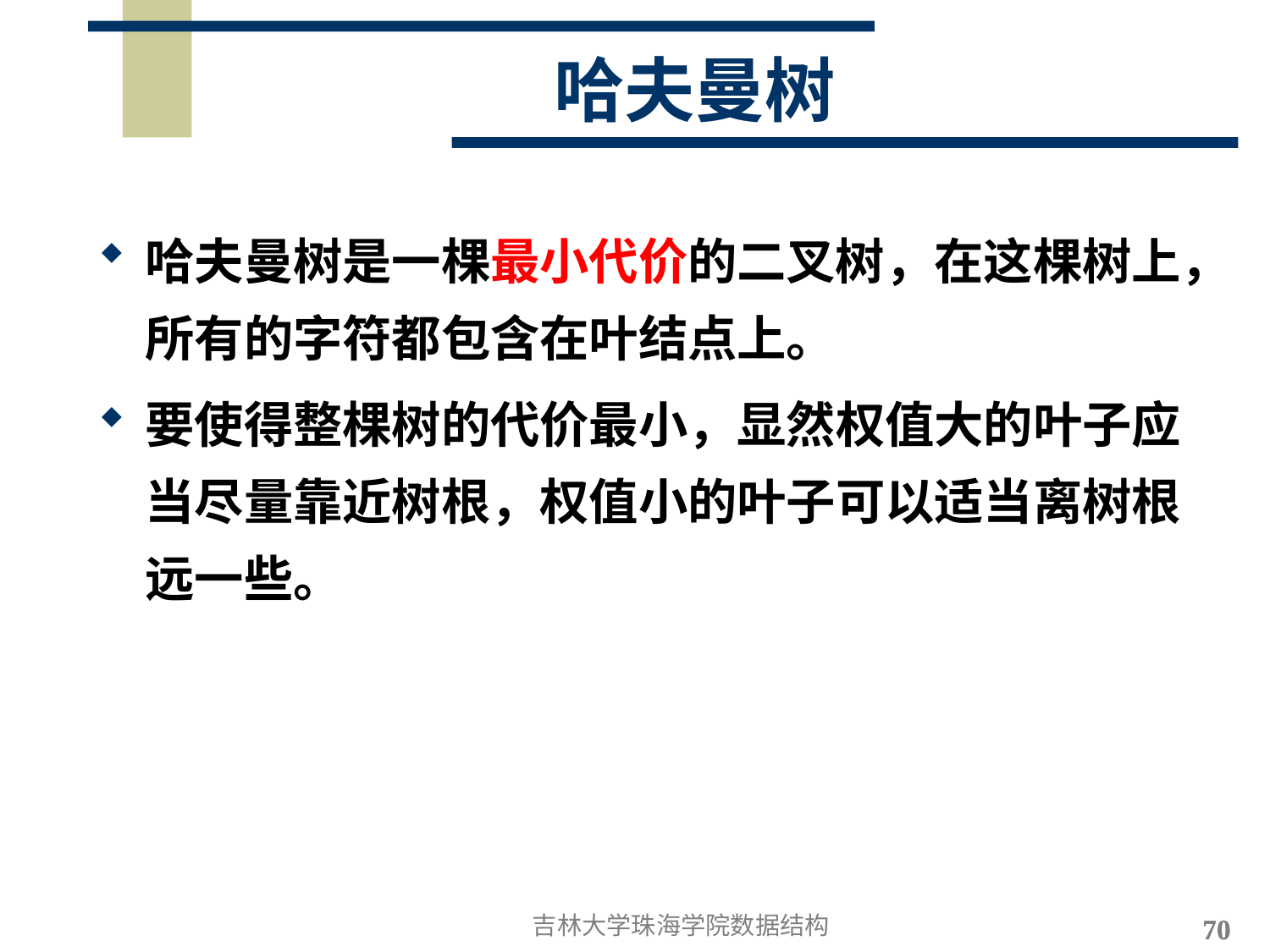

# 哈夫曼树
哈夫曼树是一棵最小代价的二叉树，在这棵树上，所有的字符都包含在叶结点上。
要使得整棵树的代价最小，显然权值大的叶子应当尽量靠近树根，权值小的叶子可以适当离树根远一些。
70
吉林大学珠海学院数据结构